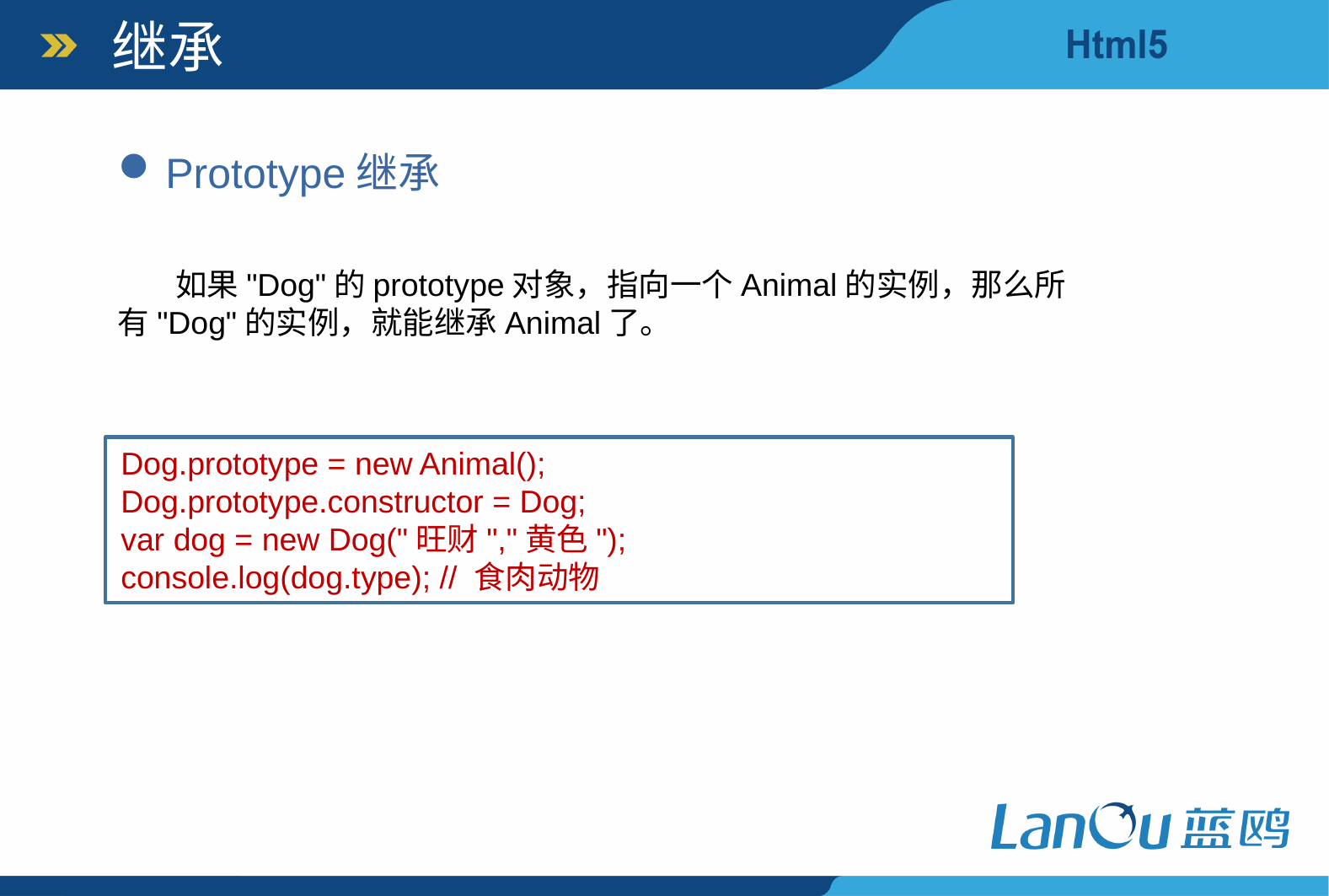

继承
Prototype继承
       如果"Dog"的prototype对象，指向一个Animal的实例，那么所有"Dog"的实例，就能继承Animal了。

Dog.prototype = new Animal();
Dog.prototype.constructor = Dog;
var dog = new Dog("旺财","黄色");
console.log(dog.type); // 食肉动物